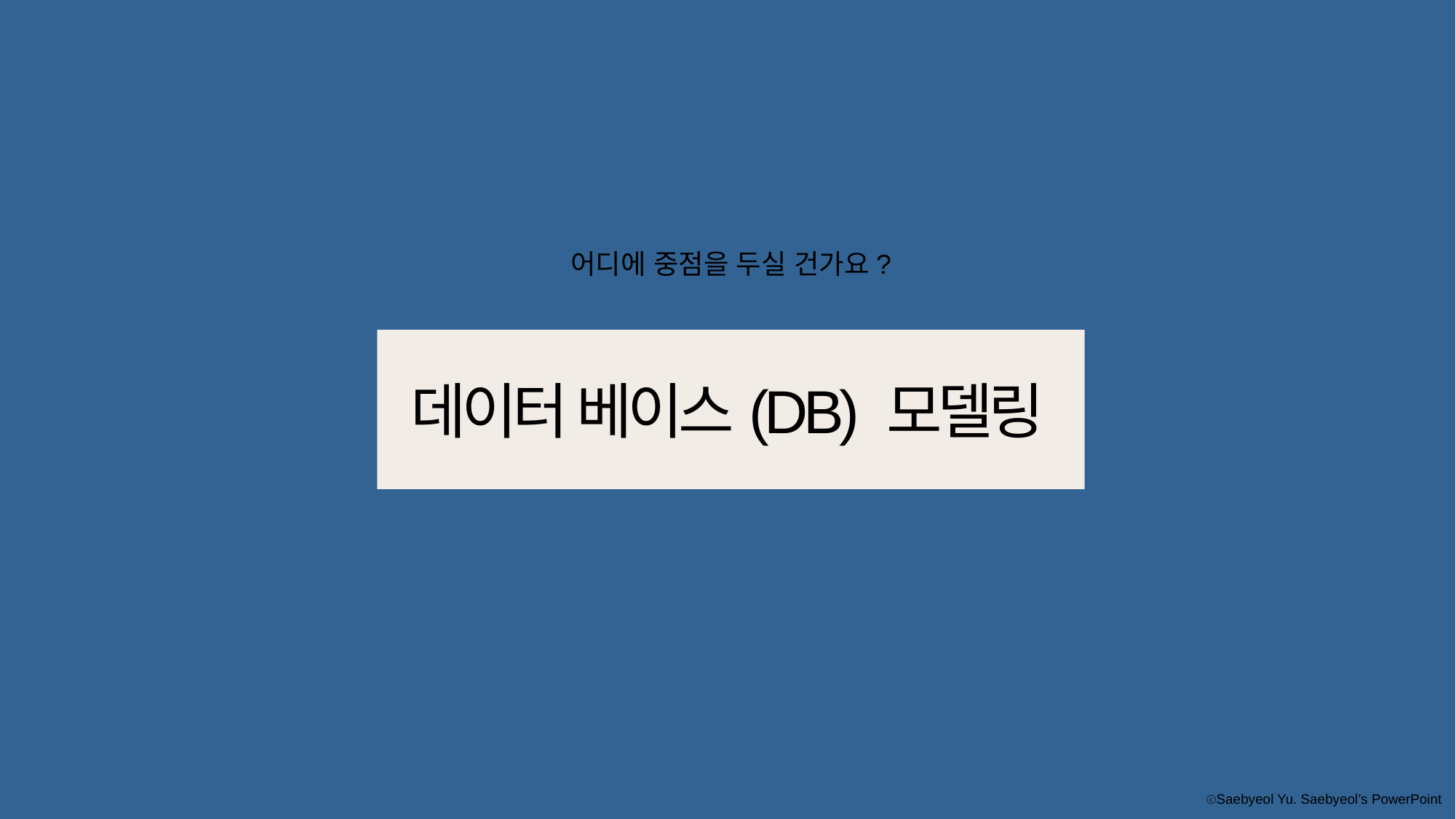

어디에 중점을 두실 건가요?

데이터 베이스(DB) 모델링